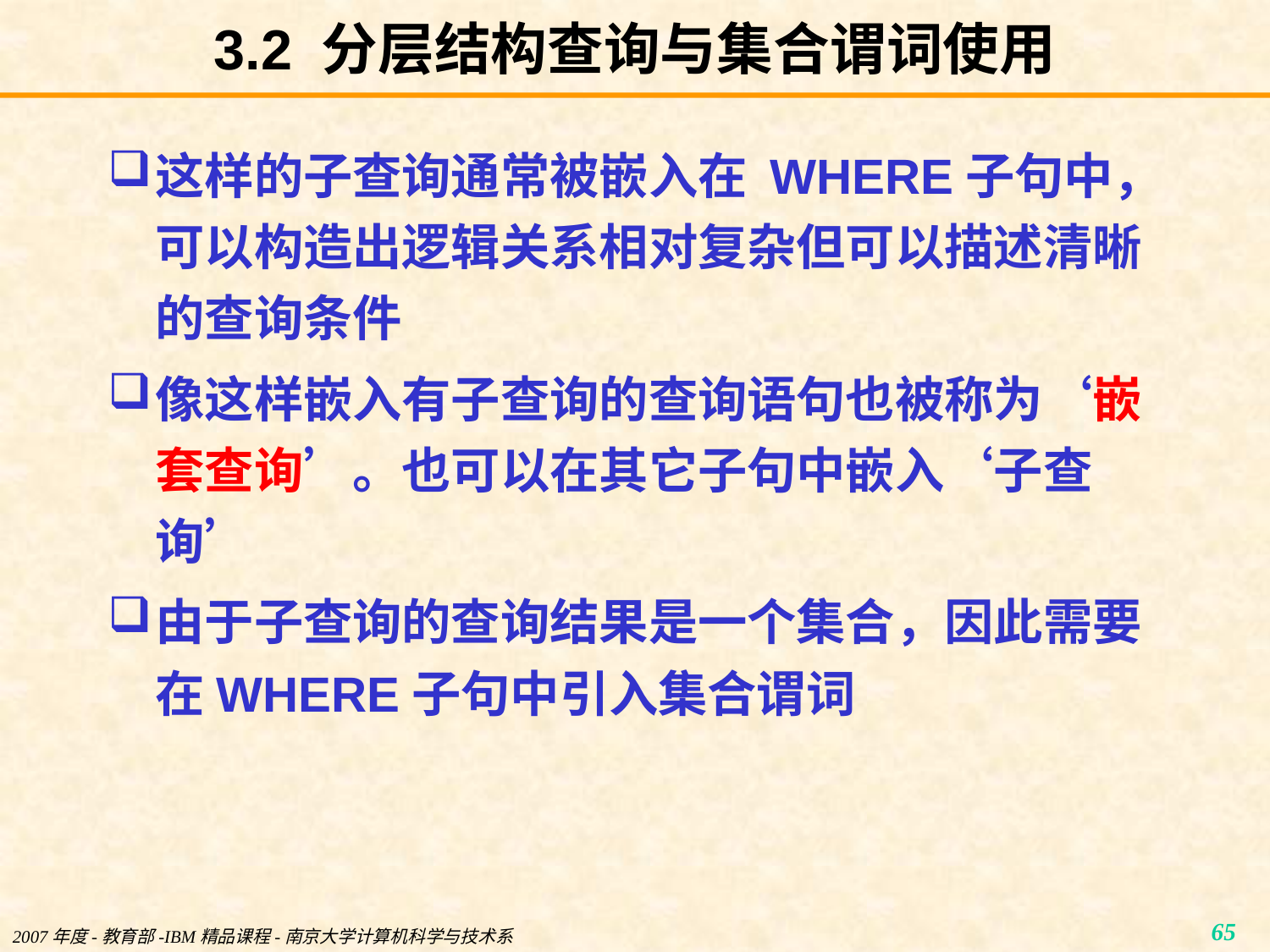

# 3.2 分层结构查询与集合谓词使用
这样的子查询通常被嵌入在 WHERE子句中，可以构造出逻辑关系相对复杂但可以描述清晰的查询条件
像这样嵌入有子查询的查询语句也被称为‘嵌套查询’。也可以在其它子句中嵌入‘子查询’
由于子查询的查询结果是一个集合，因此需要在WHERE子句中引入集合谓词
65
2007年度-教育部-IBM精品课程-南京大学计算机科学与技术系